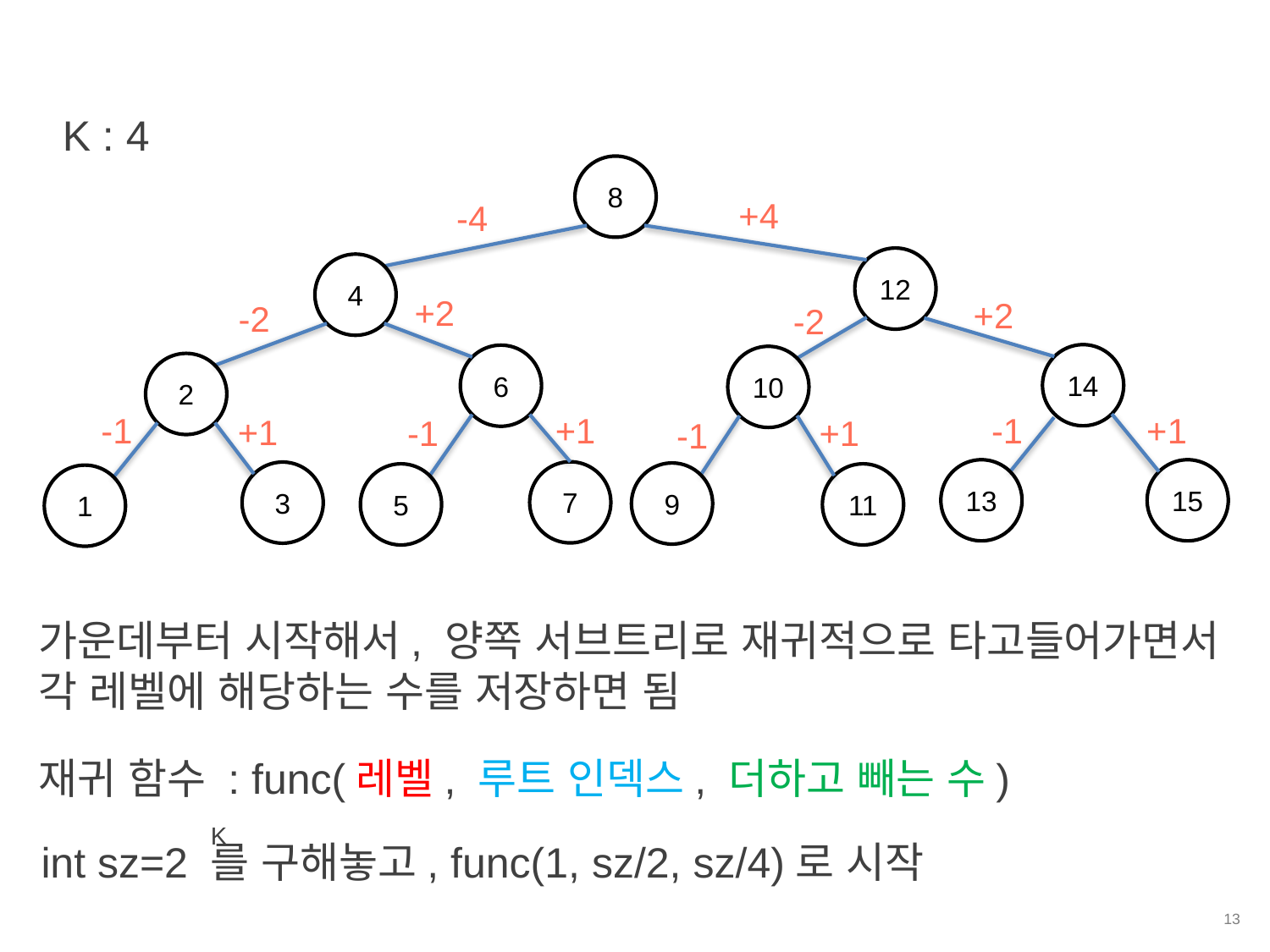

K : 4
8
+4
-4
12
4
+2
+2
-2
-2
14
6
10
2
-1
+1
-1
+1
+1
-1
+1
-1
13
15
7
3
9
5
11
1
가운데부터 시작해서, 양쪽 서브트리로 재귀적으로 타고들어가면서
각 레벨에 해당하는 수를 저장하면 됨
재귀 함수 : func(레벨, 루트 인덱스, 더하고 빼는 수)
K
int sz=2 를 구해놓고, func(1, sz/2, sz/4)로 시작